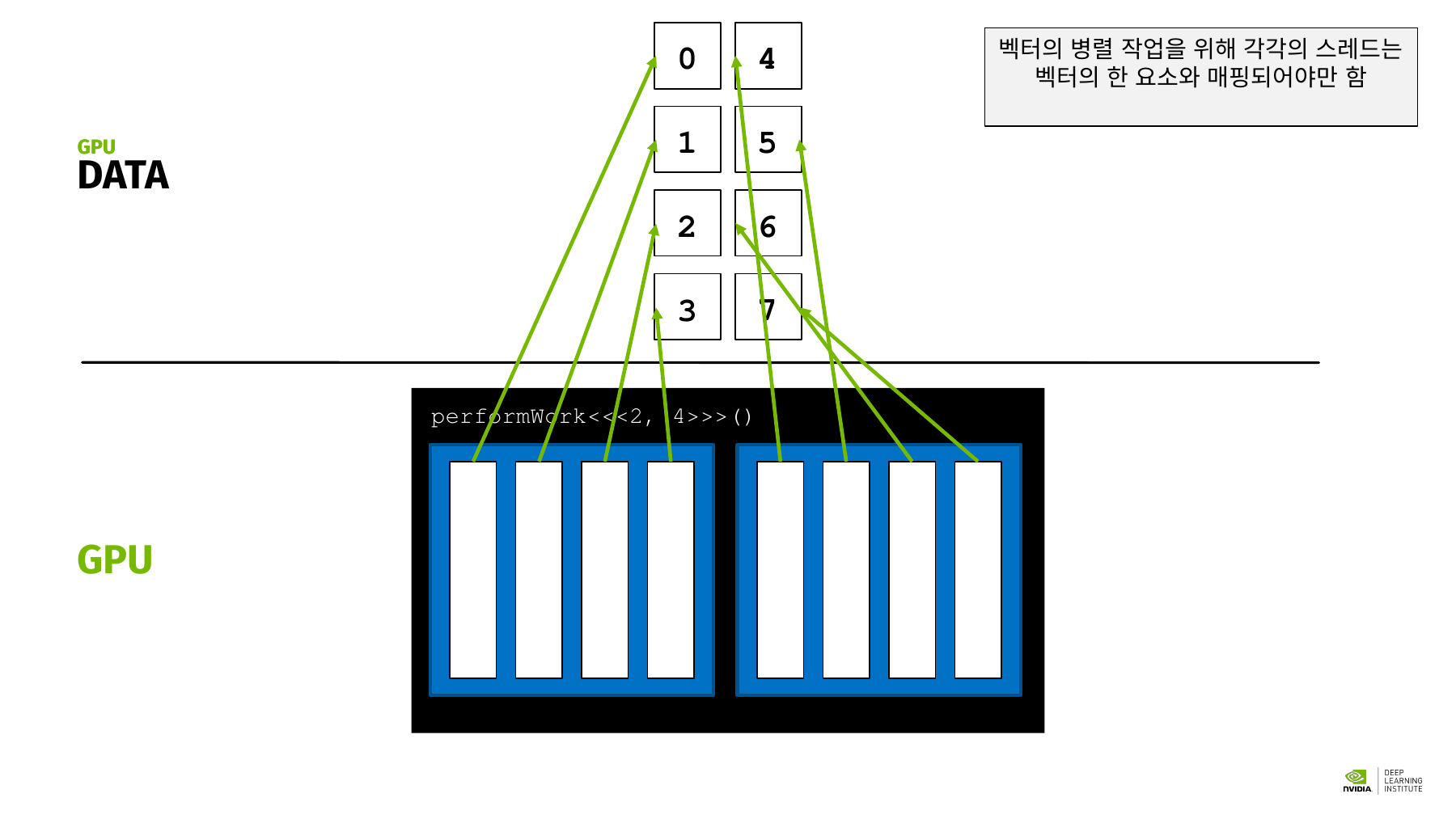

벡터의 병렬 작업을 위해 각각의 스레드는 벡터의 한 요소와 매핑되어야만 함
4
5
6
7
0
1
2
3
GPU
GPU
DATA

performWork<<<2, 4>>>()

GPU